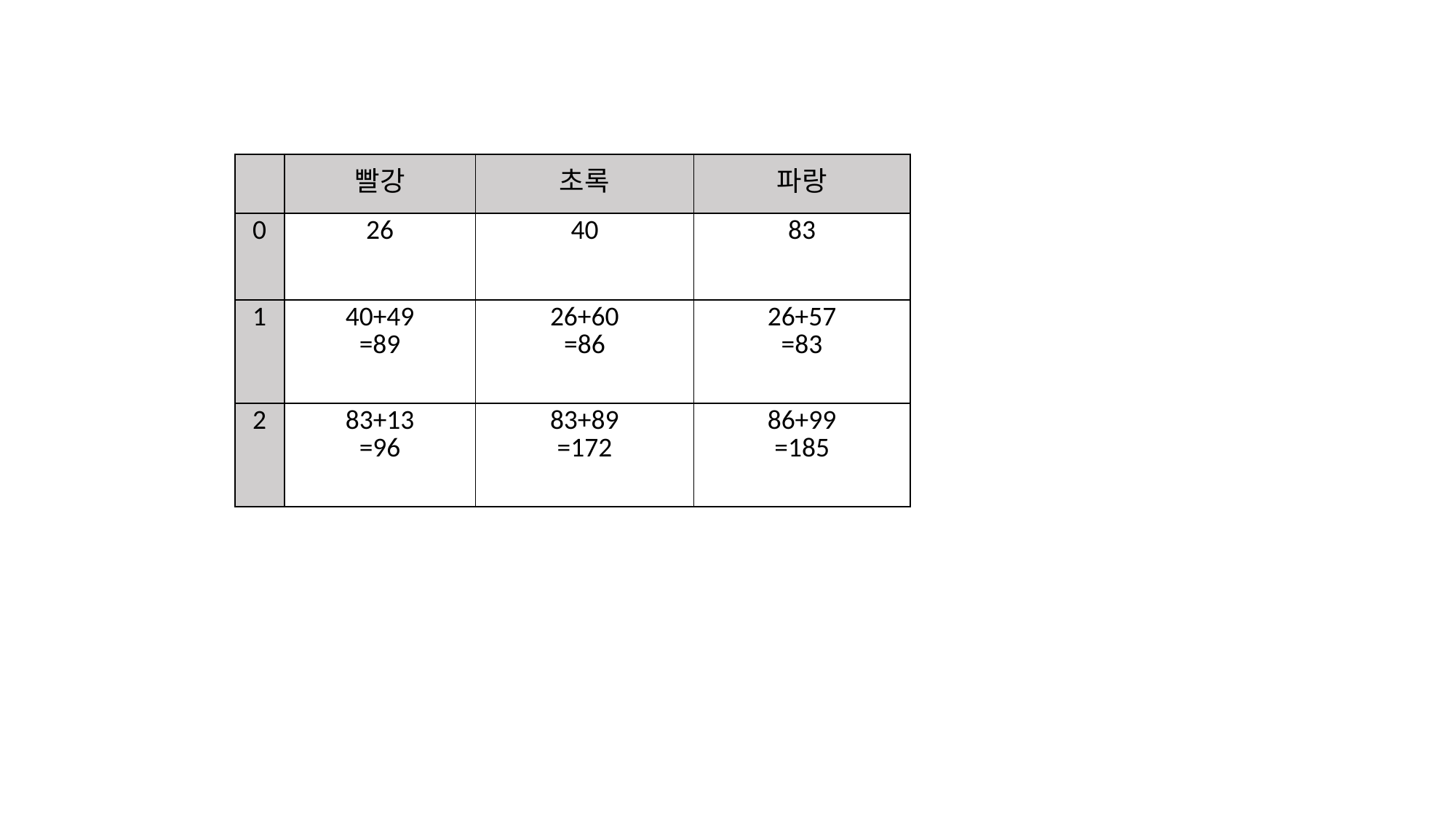

|  | 빨강 | 초록 | 파랑 |
| --- | --- | --- | --- |
| 0 | 26 | 40 | 83 |
| 1 | 40+49 =89 | 26+60 =86 | 26+57 =83 |
| 2 | 83+13 =96 | 83+89 =172 | 86+99 =185 |